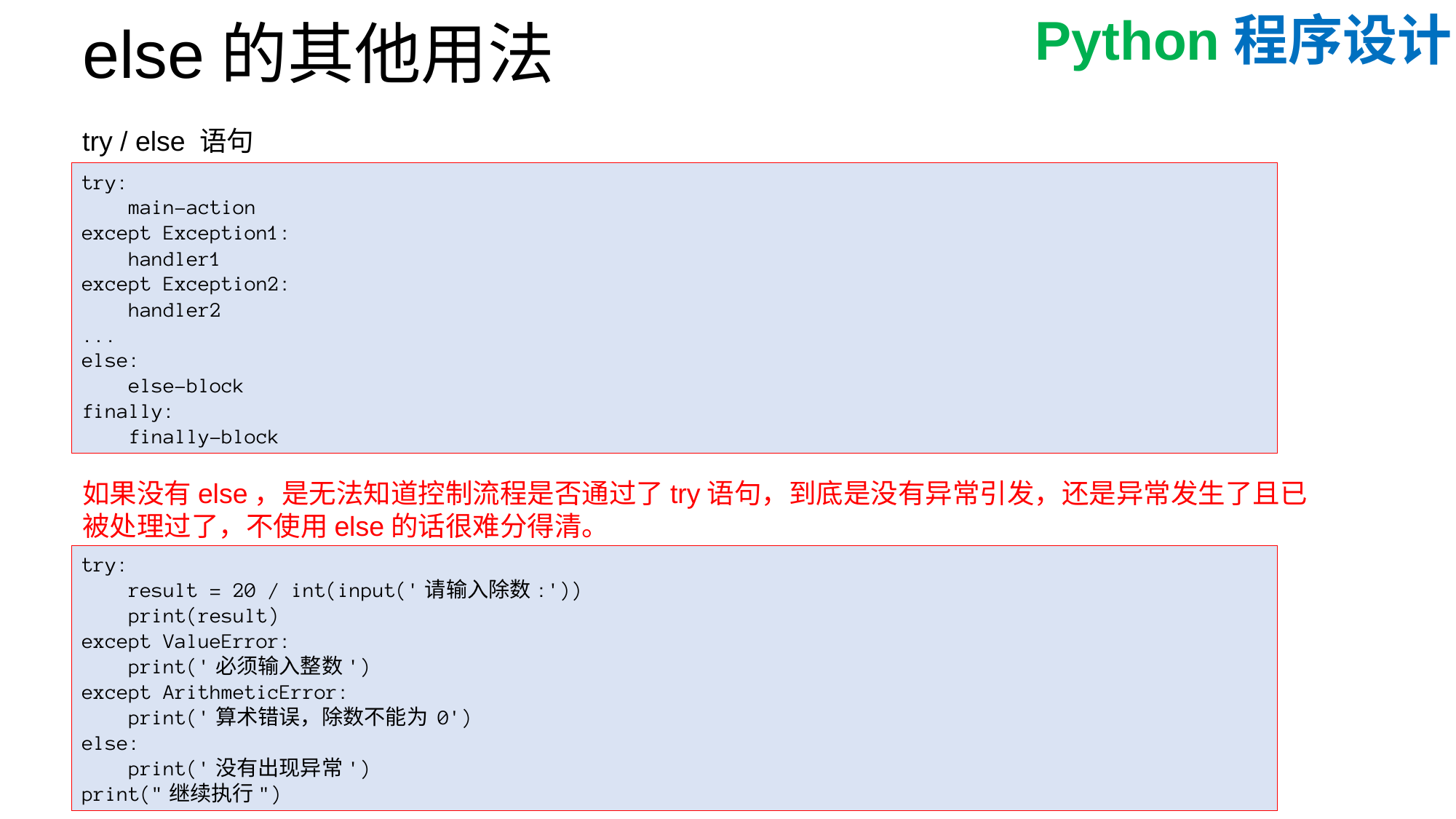

# else的其他用法
try / else 语句
try:
    main-action
except Exception1:
    handler1
except Exception2:
    handler2
...
else:
    else-block
finally:
    finally-block
如果没有else，是无法知道控制流程是否通过了try语句，到底是没有异常引发，还是异常发生了且已被处理过了，不使用else的话很难分得清。
try:
    result = 20 / int(input('请输入除数:'))
    print(result)
except ValueError:
    print('必须输入整数')
except ArithmeticError:
    print('算术错误，除数不能为 0')
else:
    print('没有出现异常')
print("继续执行")
32